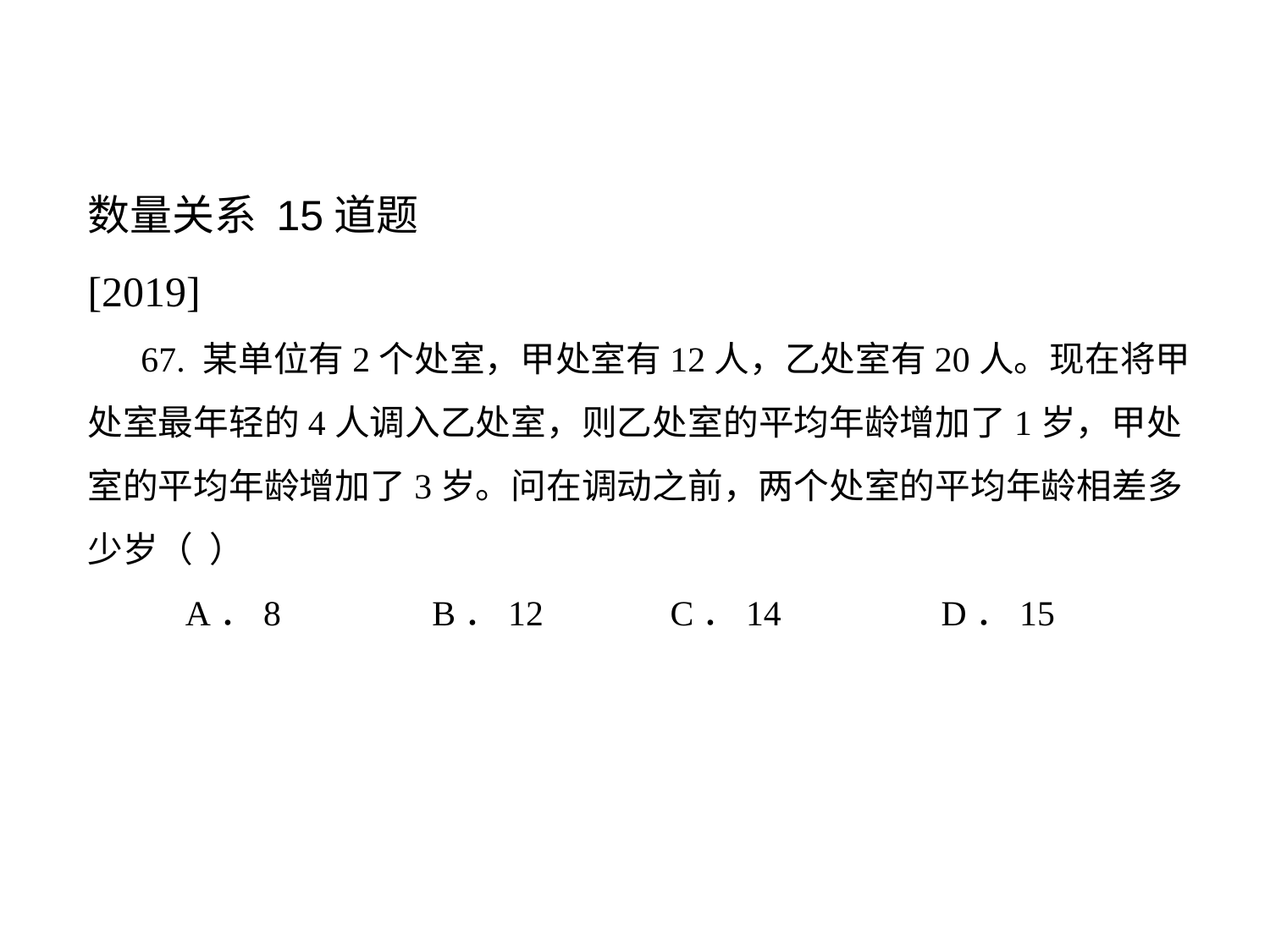

数量关系 15道题
[2019]
      67. 某单位有2个处室，甲处室有12人，乙处室有20人。现在将甲处室最年轻的4人调入乙处室，则乙处室的平均年龄增加了1岁，甲处室的平均年龄增加了3岁。问在调动之前，两个处室的平均年龄相差多少岁（  ）
           A．8                 B．12　     　C．14                  D．15